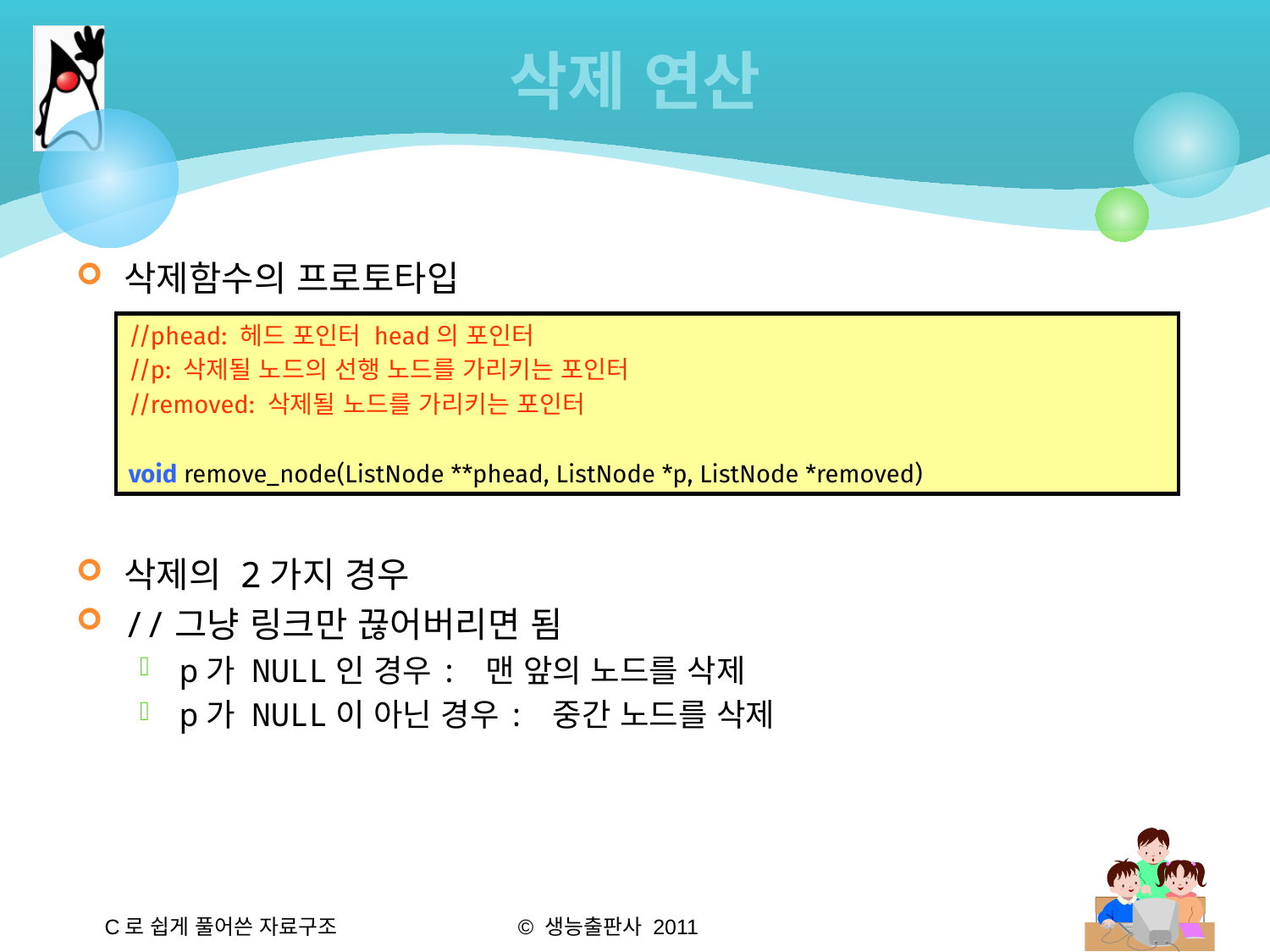

# 삭제 연산
삭제함수의 프로토타입

삭제의 2가지 경우
//그냥 링크만 끊어버리면 됨
p가 NULL인 경우: 맨 앞의 노드를 삭제
p가 NULL이 아닌 경우: 중간 노드를 삭제
//phead: 헤드 포인터 head의 포인터
//p: 삭제될 노드의 선행 노드를 가리키는 포인터
//removed: 삭제될 노드를 가리키는 포인터

void remove_node(ListNode **phead, ListNode *p, ListNode *removed)